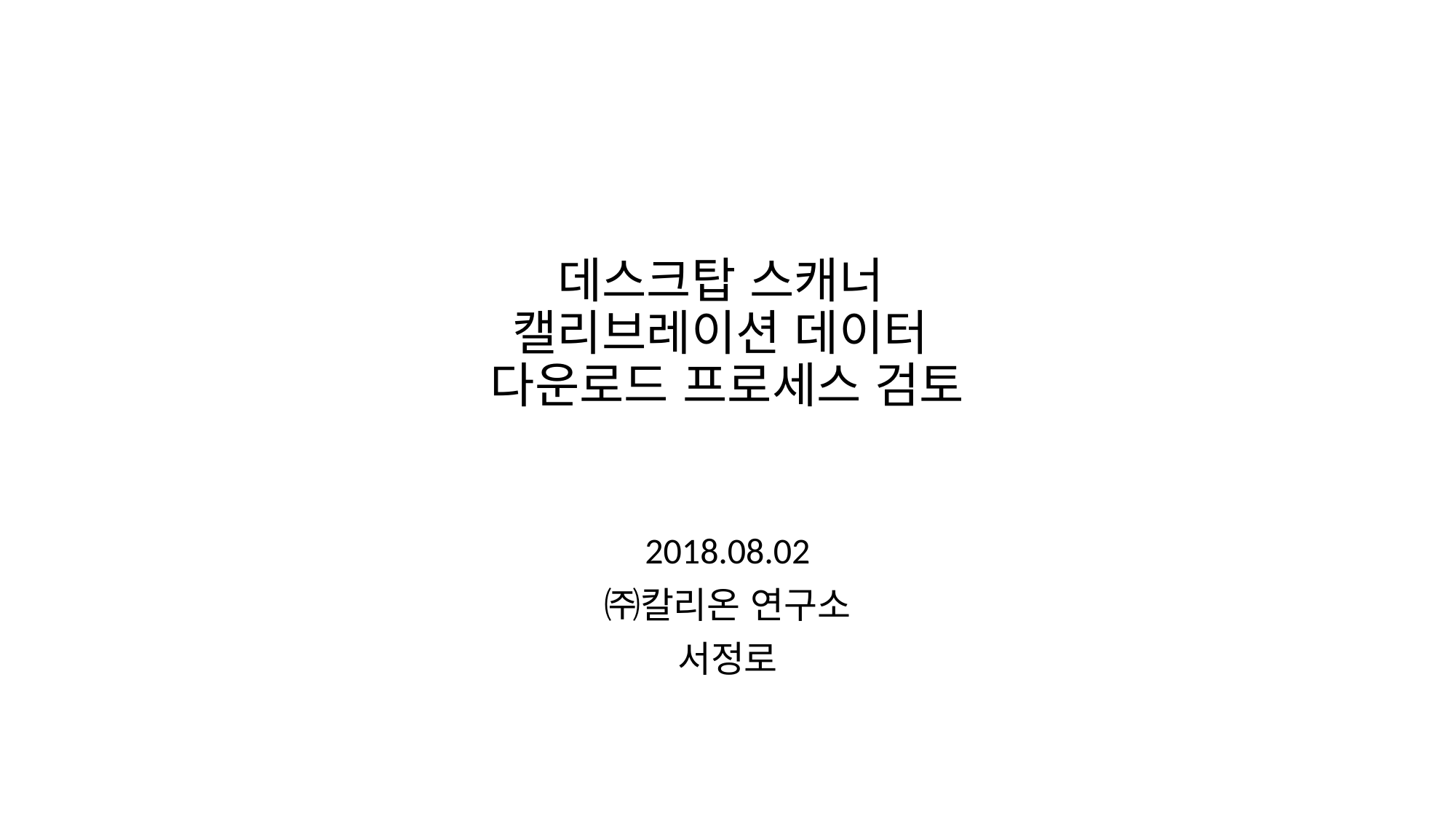

# 데스크탑 스캐너 캘리브레이션 데이터 다운로드 프로세스 검토
2018.08.02
㈜칼리온 연구소
서정로